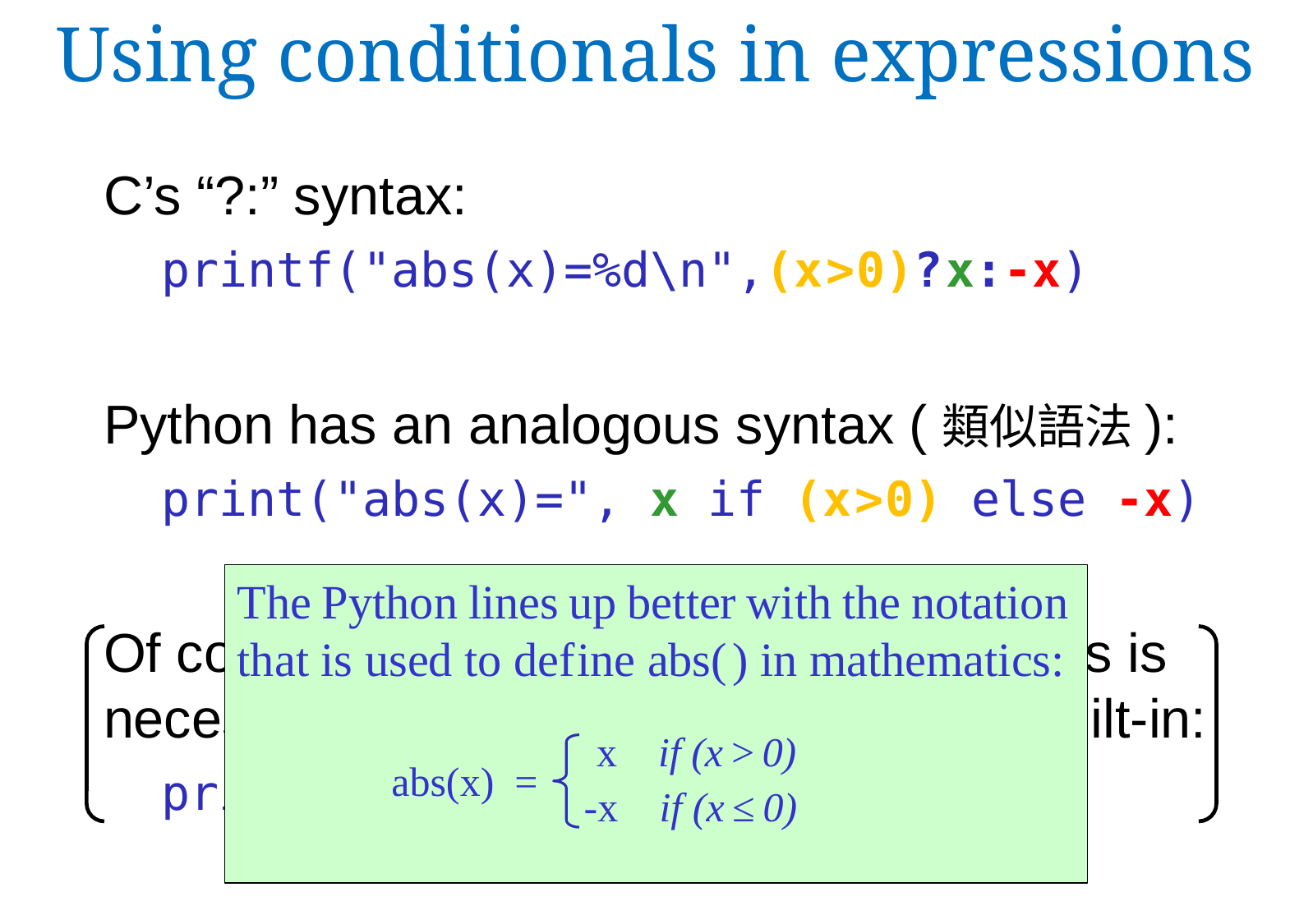

Using conditionals in expressions
C’s “?:” syntax:
  printf("abs(x)=%d\n",(x>0)?x:-x)

Python has an analogous syntax (類似語法):
  print("abs(x)=", x if (x>0) else -x)

Of course, in the above case, none of this is  necessary, because Python has abs() built-in:
  print("abs(x)=",abs(x))
The Python lines up better with the notation that is used to define abs( ) in mathematics:

                                   x    if (x > 0)
               abs(x)  =
                                  -x    if (x ≤ 0)